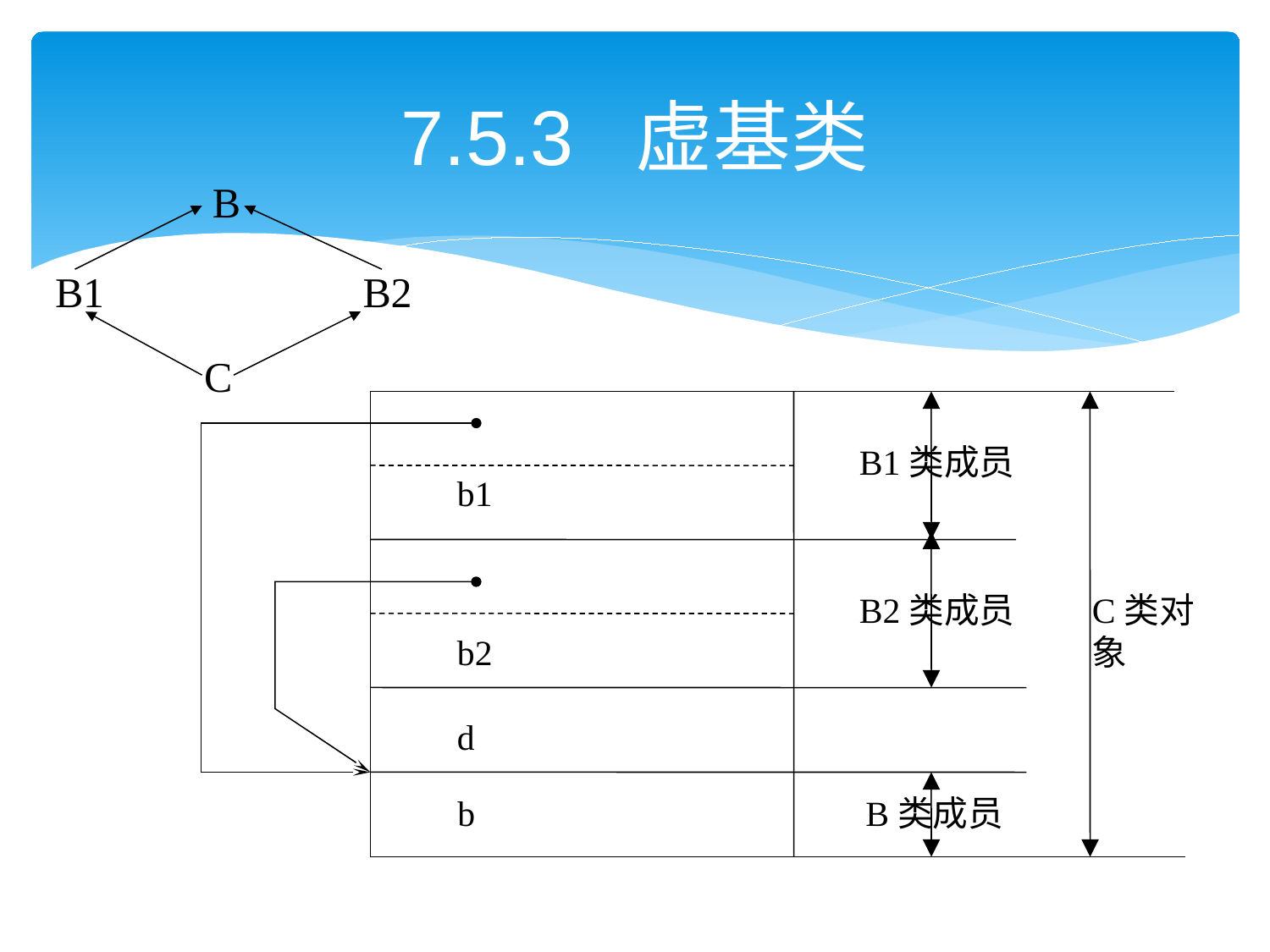

# 7.5.3  虚基类
B

B1
B2

C

B1类成员

b1

B2类成员
C类对象

b2

d

b
B类成员